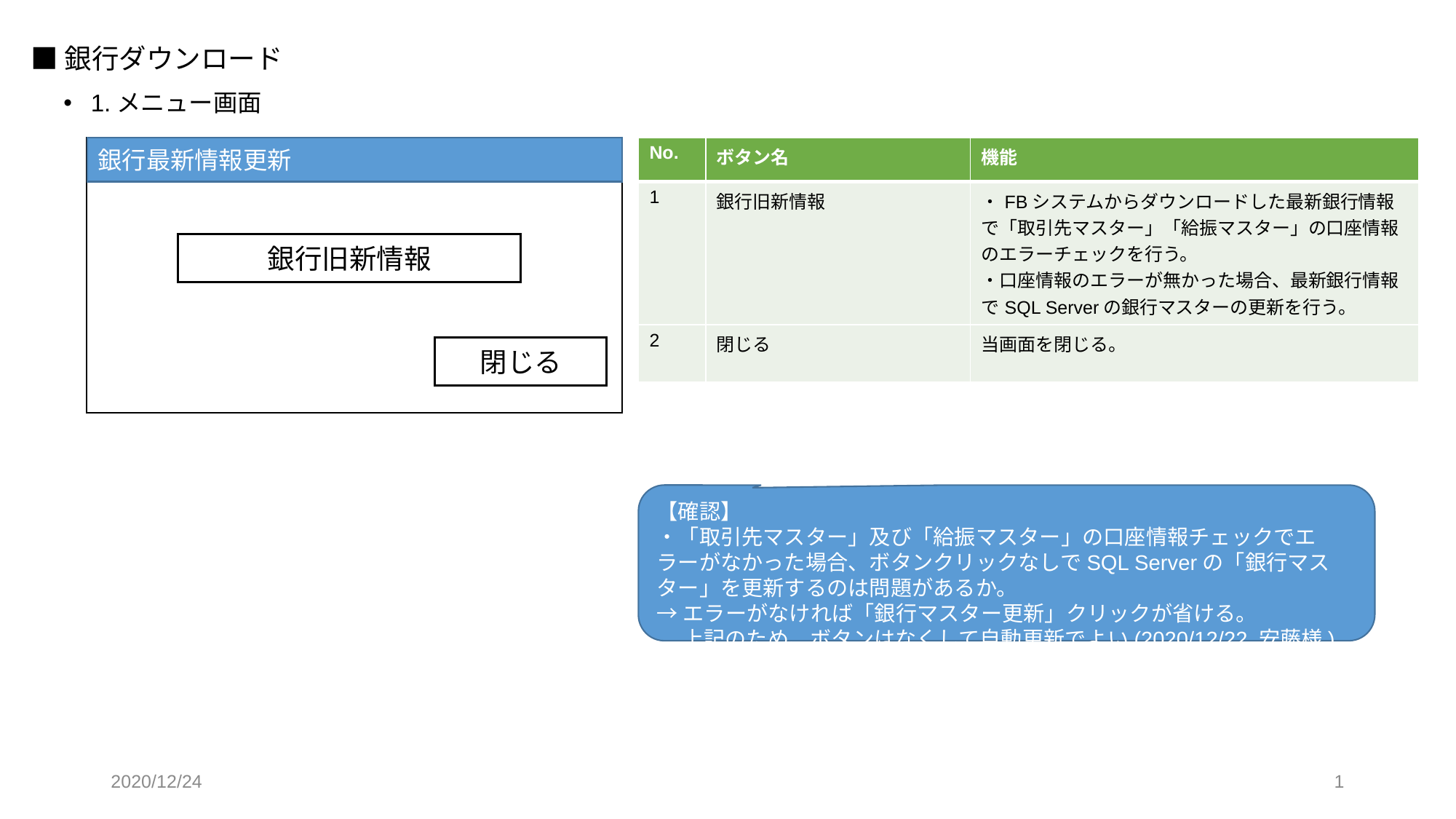

# ■銀行ダウンロード
1.メニュー画面

銀行最新情報更新
| No. | ボタン名 | 機能 |
| --- | --- | --- |
| 1 | 銀行旧新情報 | ・FBシステムからダウンロードした最新銀行情報で「取引先マスター」「給振マスター」の口座情報のエラーチェックを行う。 ・口座情報のエラーが無かった場合、最新銀行情報でSQL Serverの銀行マスターの更新を行う。 |
| 2 | 閉じる | 当画面を閉じる。 |
銀行旧新情報
閉じる
【確認】
・「取引先マスター」及び「給振マスター」の口座情報チェックでエラーがなかった場合、ボタンクリックなしでSQL Serverの「銀行マスター」を更新するのは問題があるか。
→エラーがなければ「銀行マスター更新」クリックが省ける。
　 上記のため、ボタンはなくして自動更新でよい(2020/12/22 安藤様)
2020/12/24
1